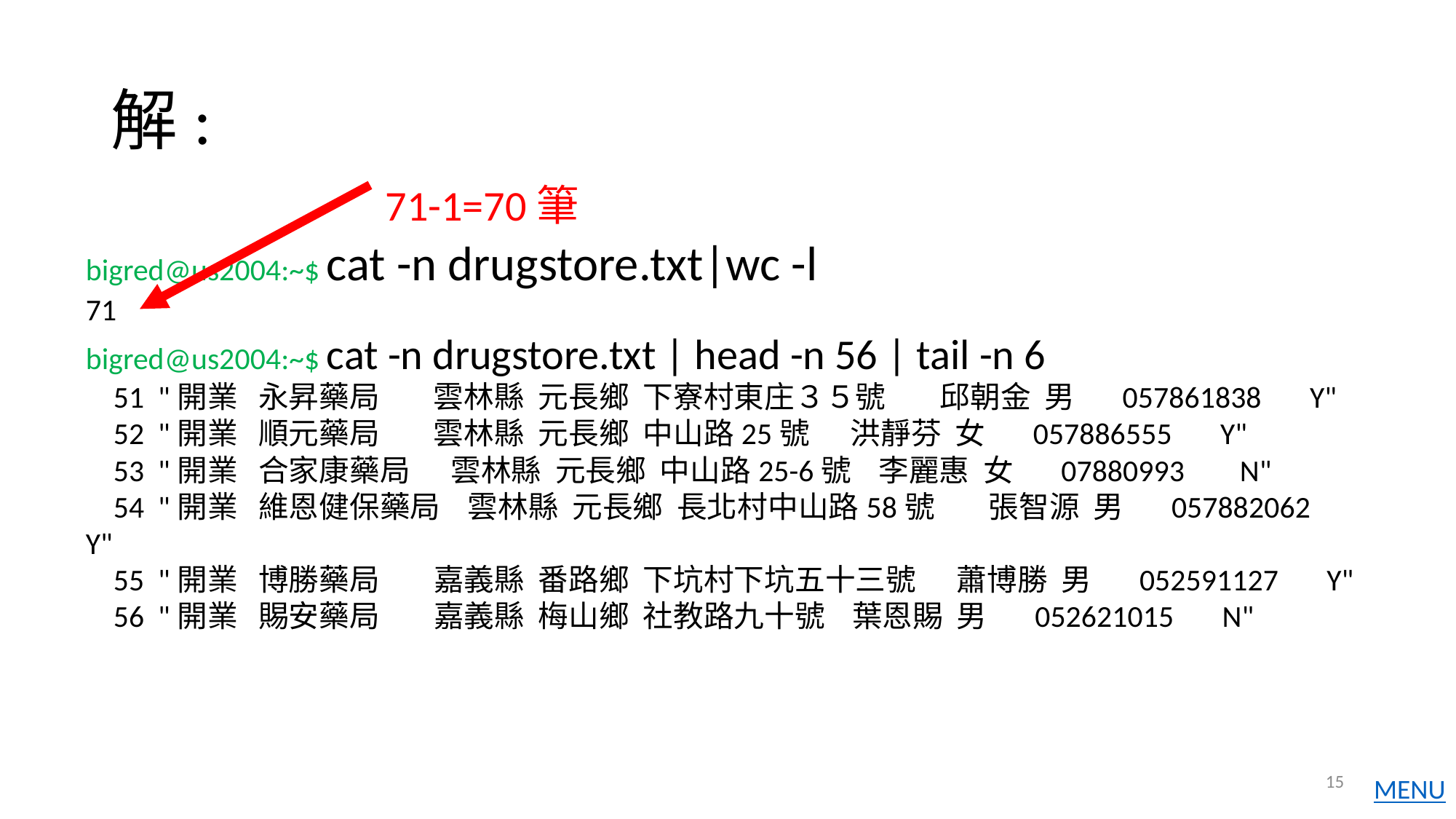

# 解:
71-1=70筆
bigred@us2004:~$ cat -n drugstore.txt|wc -l
71
bigred@us2004:~$ cat -n drugstore.txt | head -n 56 | tail -n 6
    51  "開業   永昇藥局        雲林縣  元長鄉  下寮村東庄３５號        邱朝金  男      057861838       Y"
    52  "開業   順元藥局        雲林縣  元長鄉  中山路25號      洪靜芬  女      057886555       Y"
    53  "開業   合家康藥局      雲林縣  元長鄉  中山路25-6號    李麗惠  女      07880993        N"
    54  "開業   維恩健保藥局    雲林縣  元長鄉  長北村中山路58號        張智源  男      057882062       Y"
    55  "開業   博勝藥局        嘉義縣  番路鄉  下坑村下坑五十三號      蕭博勝  男      052591127       Y"
    56  "開業   賜安藥局        嘉義縣  梅山鄉  社教路九十號    葉恩賜  男      052621015       N"

15